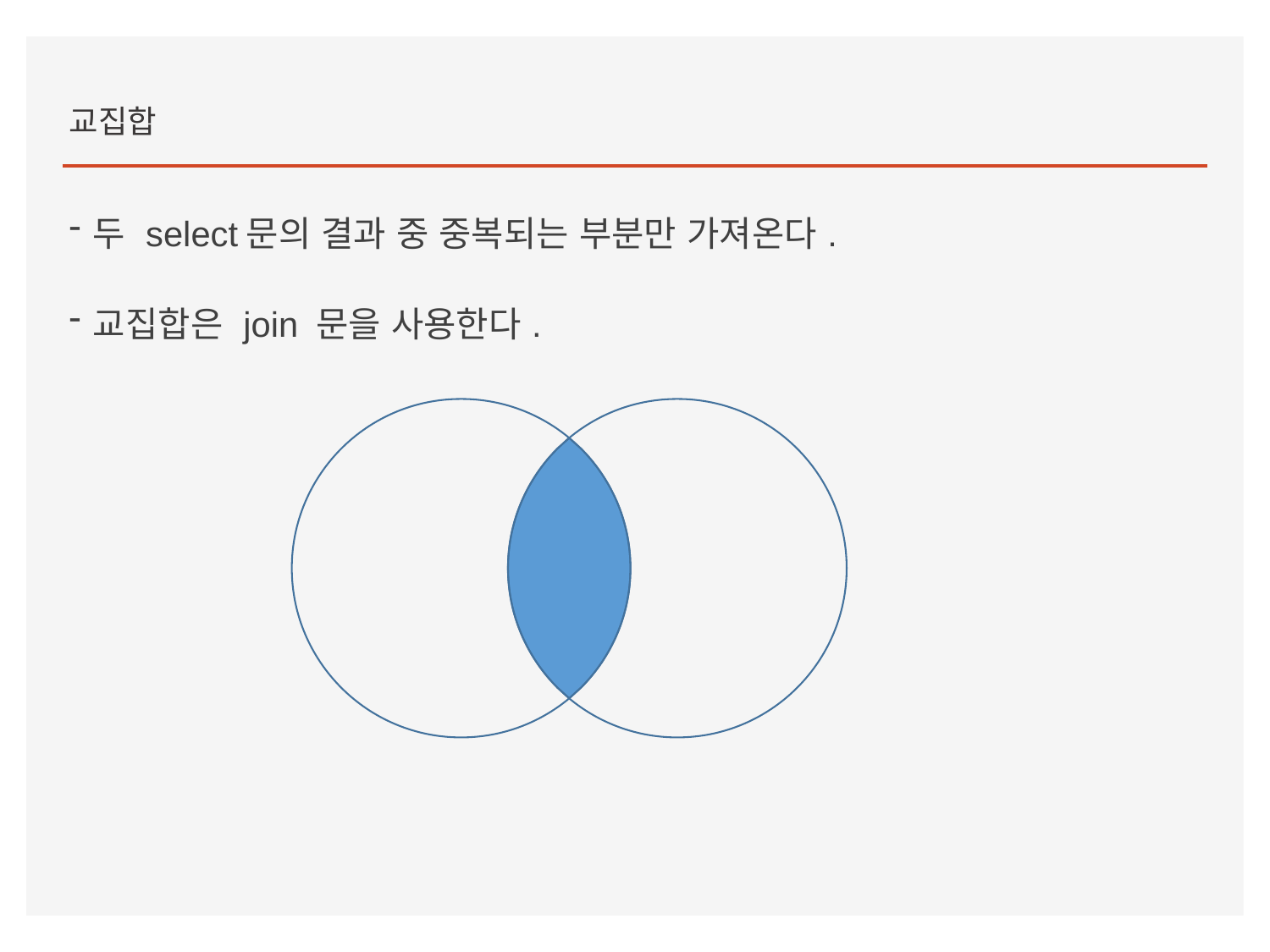

교집합
두 select문의 결과 중 중복되는 부분만 가져온다.
교집합은 join 문을 사용한다.